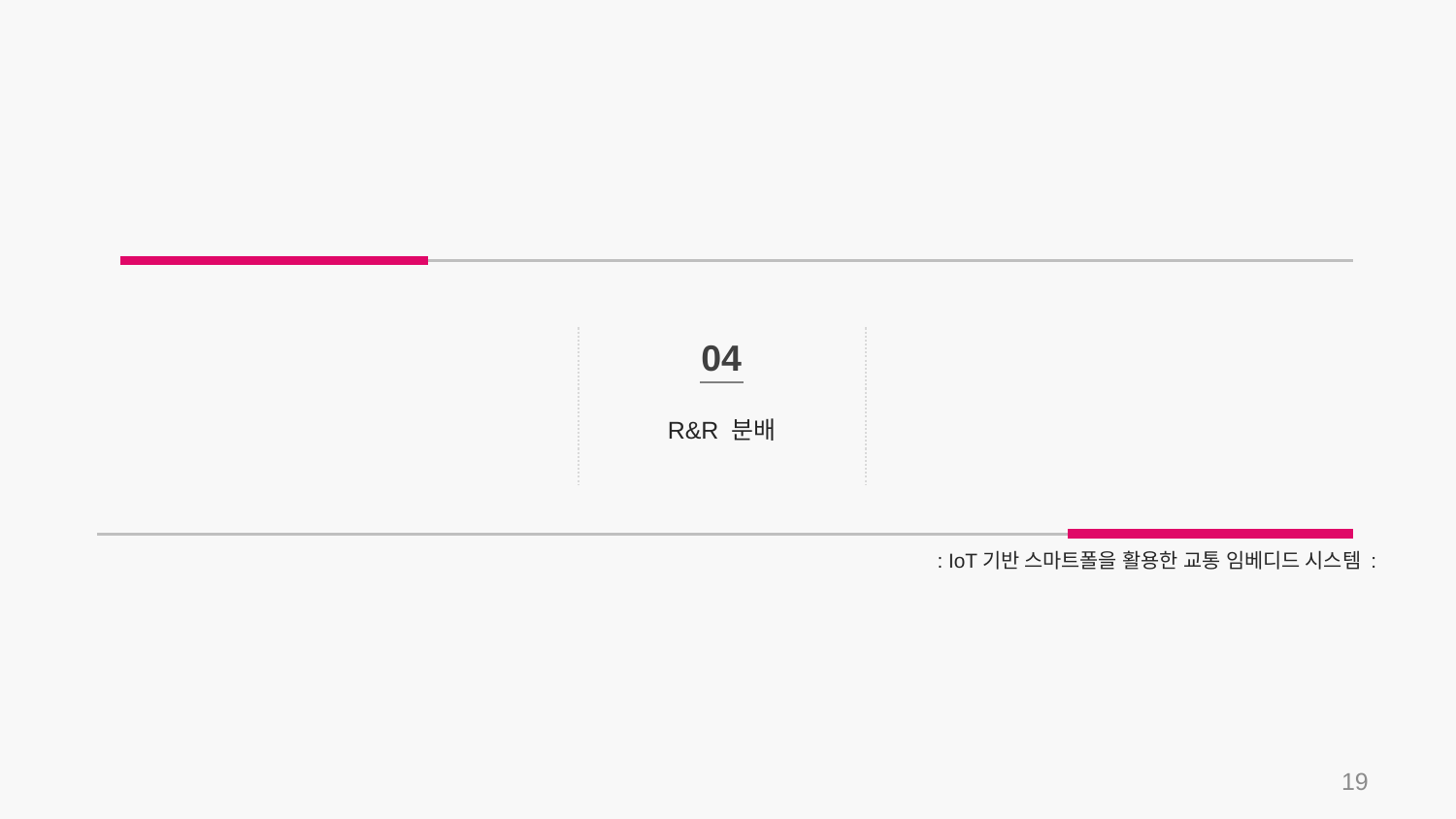

04
R&R 분배
: IoT기반 스마트폴을 활용한 교통 임베디드 시스템 :
19